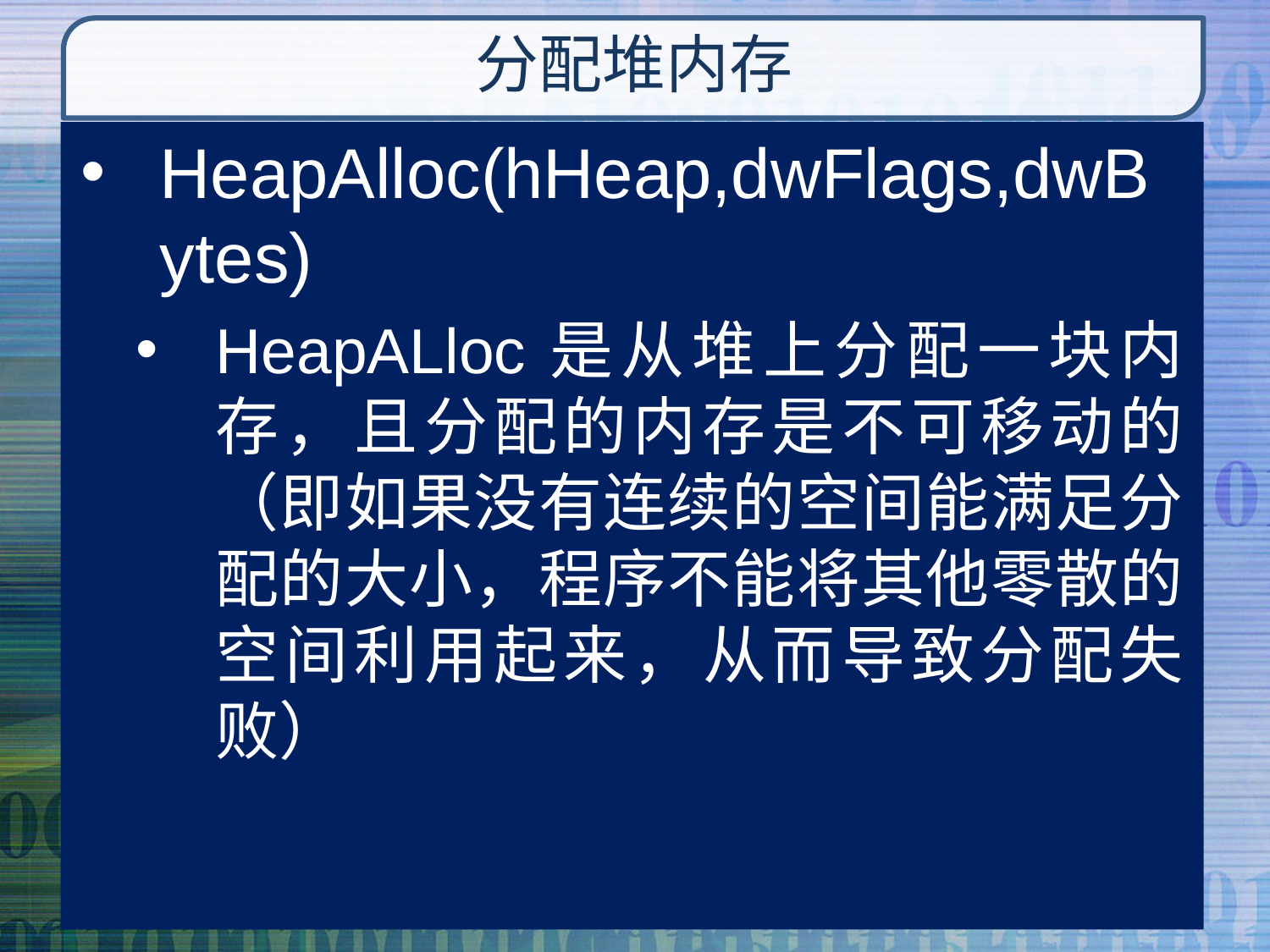

# 分配堆内存
HeapAlloc(hHeap,dwFlags,dwBytes)
HeapALloc是从堆上分配一块内存，且分配的内存是不可移动的（即如果没有连续的空间能满足分配的大小，程序不能将其他零散的 空间利用起来，从而导致分配失败）